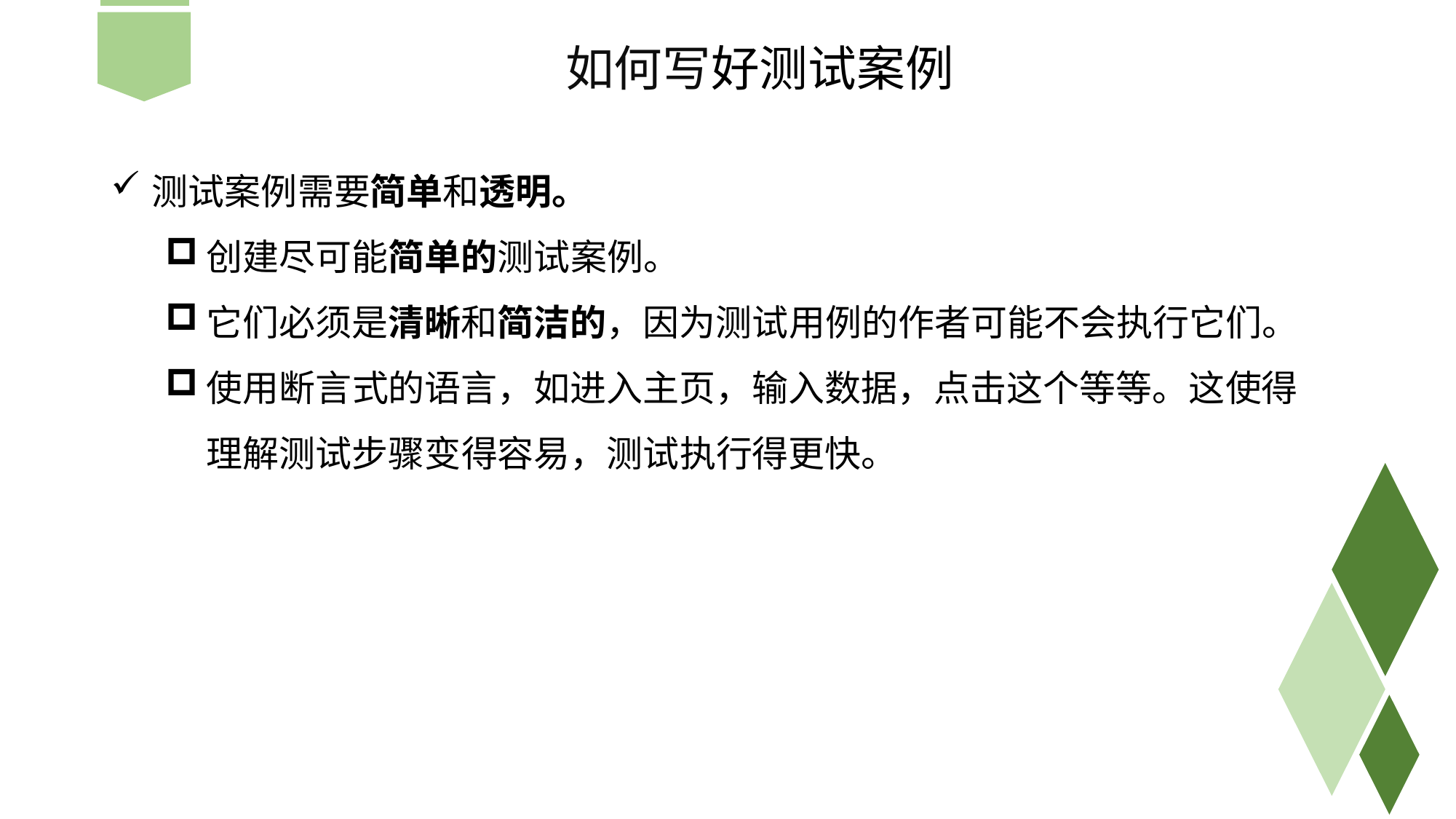

如何写好测试案例
测试案例需要简单和透明。
创建尽可能简单的测试案例。
它们必须是清晰和简洁的，因为测试用例的作者可能不会执行它们。
使用断言式的语言，如进入主页，输入数据，点击这个等等。这使得理解测试步骤变得容易，测试执行得更快。

63